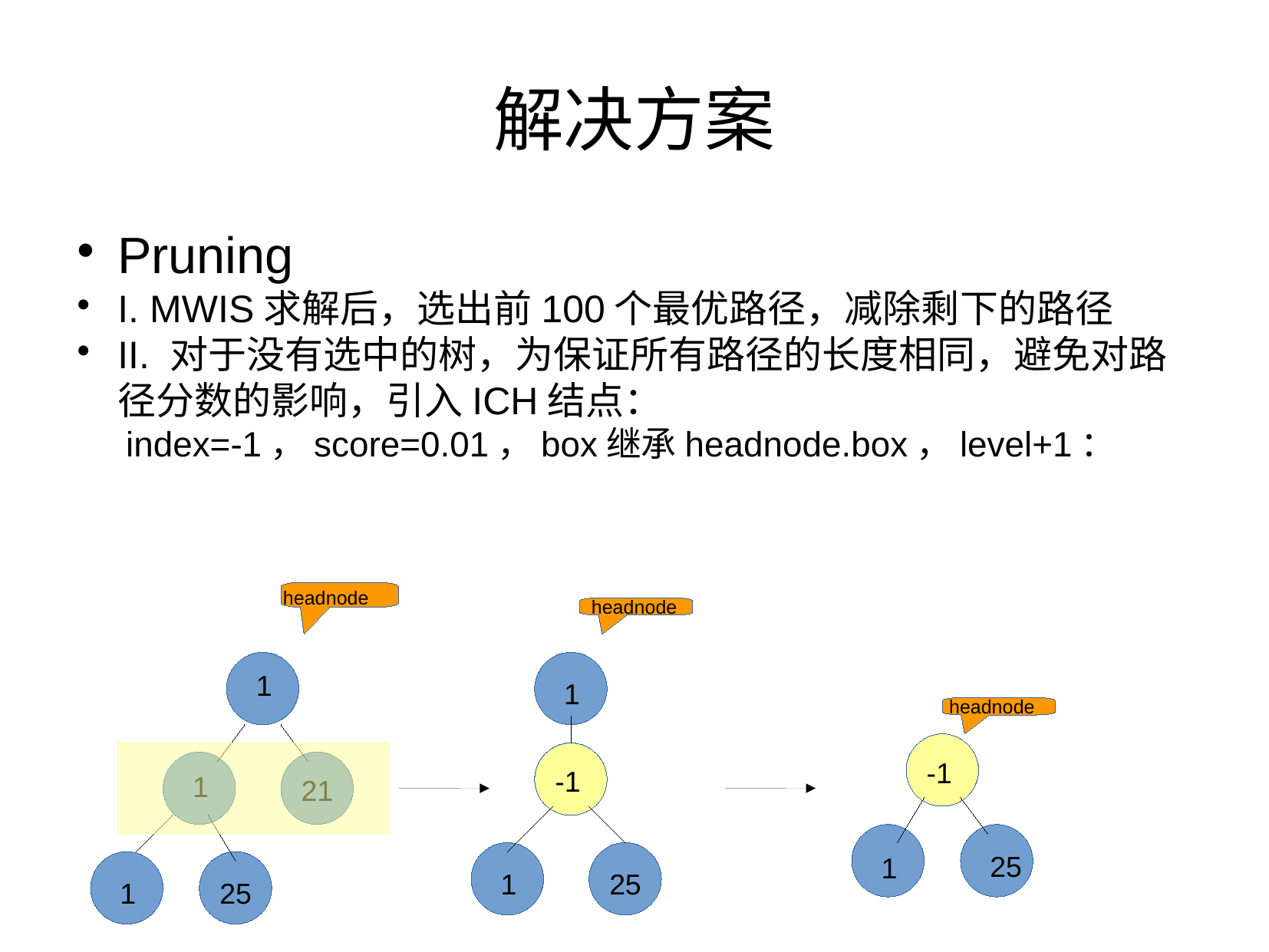

解决方案
Pruning
I. MWIS求解后，选出前100个最优路径，减除剩下的路径
II. 对于没有选中的树，为保证所有路径的长度相同，避免对路径分数的影响，引入ICH结点：
     index=-1，score=0.01，box继承headnode.box，level+1：
headnode

headnode

1
1
headnode

-1

-1
1
21

25
1

1
25
1
25